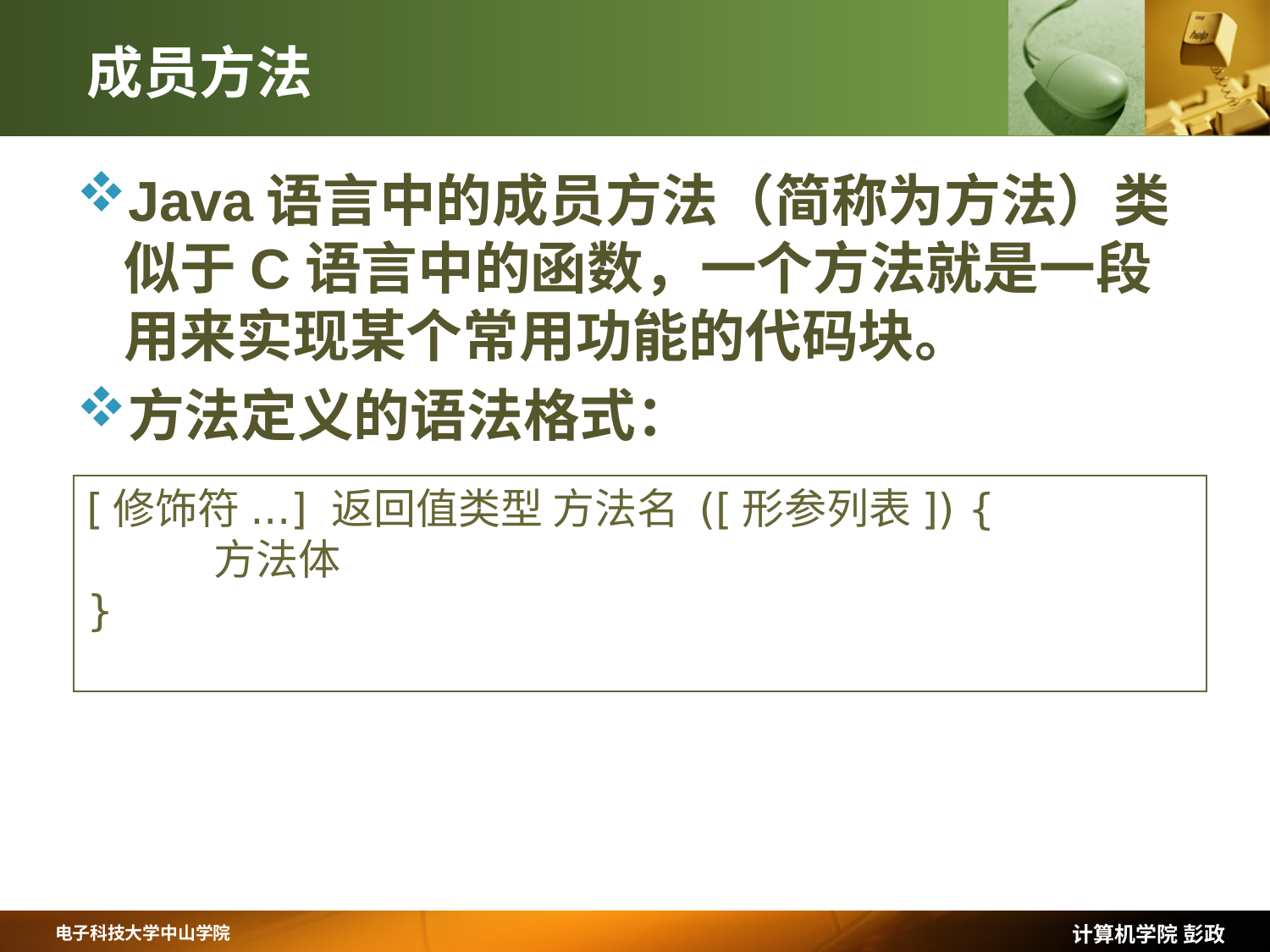

# 成员方法
Java语言中的成员方法（简称为方法）类似于C语言中的函数，一个方法就是一段用来实现某个常用功能的代码块。
方法定义的语法格式：

[修饰符...] 返回值类型 方法名 ([形参列表]) {
	方法体
}

计算机学院 彭政
电子科技大学中山学院